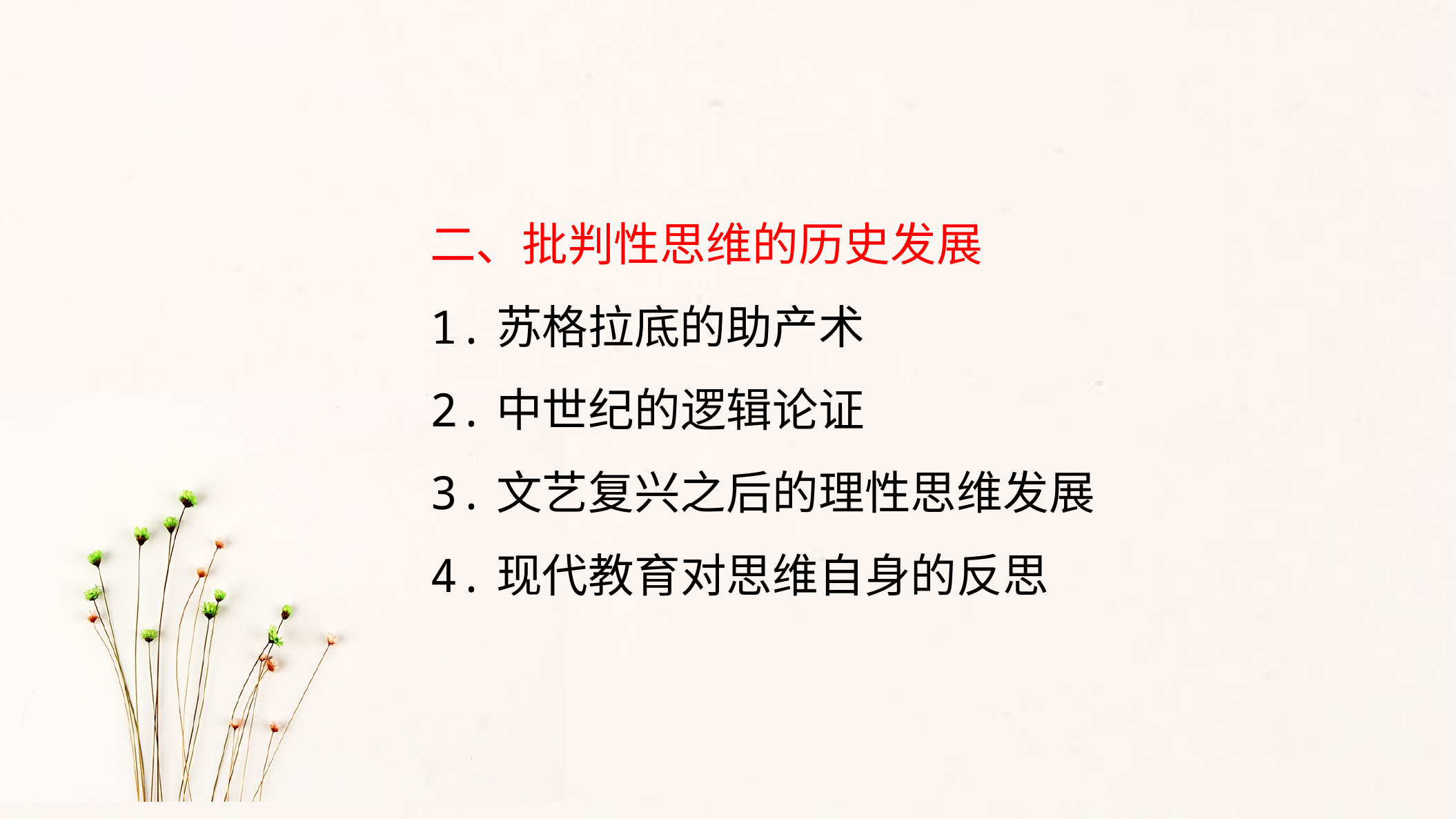

二、批判性思维的历史发展
1.苏格拉底的助产术
2.中世纪的逻辑论证
3.文艺复兴之后的理性思维发展
4.现代教育对思维自身的反思